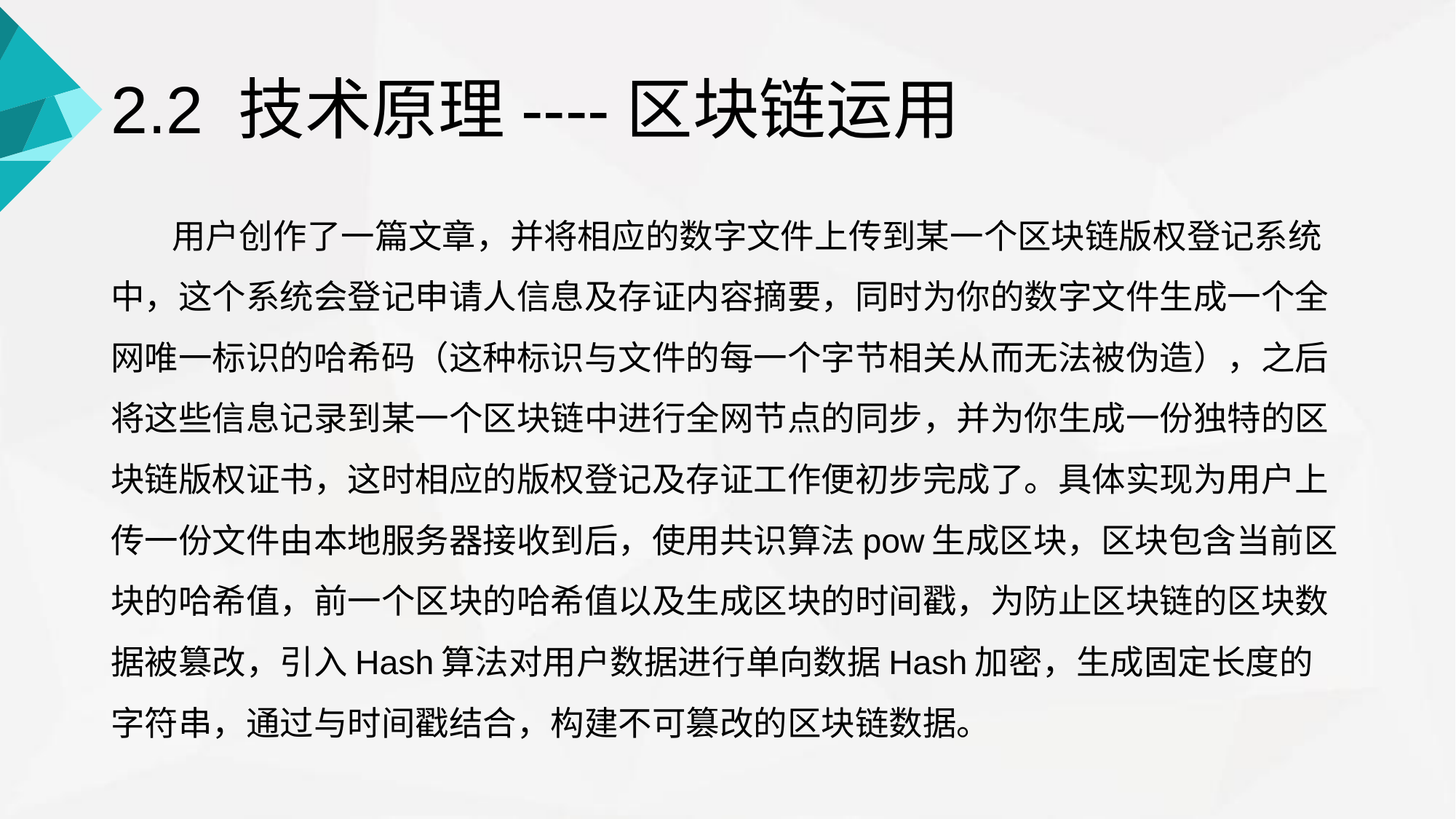

# 2.2 技术原理----区块链运用
       用户创作了一篇文章，并将相应的数字文件上传到某一个区块链版权登记系统中，这个系统会登记申请人信息及存证内容摘要，同时为你的数字文件生成一个全网唯一标识的哈希码（这种标识与文件的每一个字节相关从而无法被伪造），之后将这些信息记录到某一个区块链中进行全网节点的同步，并为你生成一份独特的区块链版权证书，这时相应的版权登记及存证工作便初步完成了。具体实现为用户上传一份文件由本地服务器接收到后，使用共识算法pow生成区块，区块包含当前区块的哈希值，前一个区块的哈希值以及生成区块的时间戳，为防止区块链的区块数据被篡改，引入Hash算法对用户数据进行单向数据Hash加密，生成固定长度的字符串，通过与时间戳结合，构建不可篡改的区块链数据。